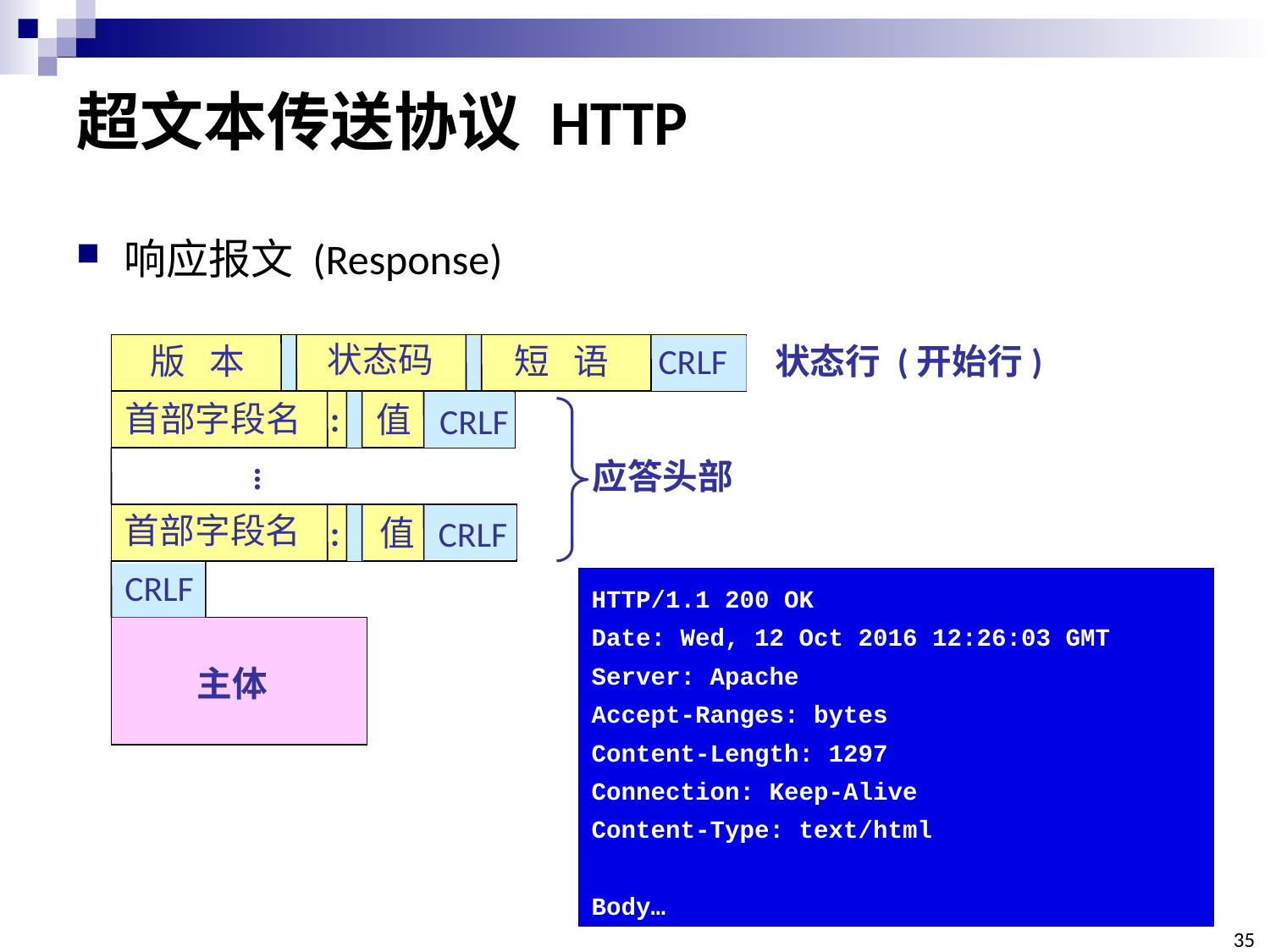

# 超文本传送协议 HTTP
响应报文 (Response)
状态码
版   本
短   语
CRLF
状态行 (开始行)

首部字段名
:

值

CRLF

应答头部
…
首部字段名

值

:
CRLF

CRLF

HTTP/1.1 200 OK
Date: Wed, 12 Oct 2016 12:26:03 GMT
Server: Apache
Accept-Ranges: bytes
Content-Length: 1297
Connection: Keep-Alive
Content-Type: text/html

Body…

主体
35